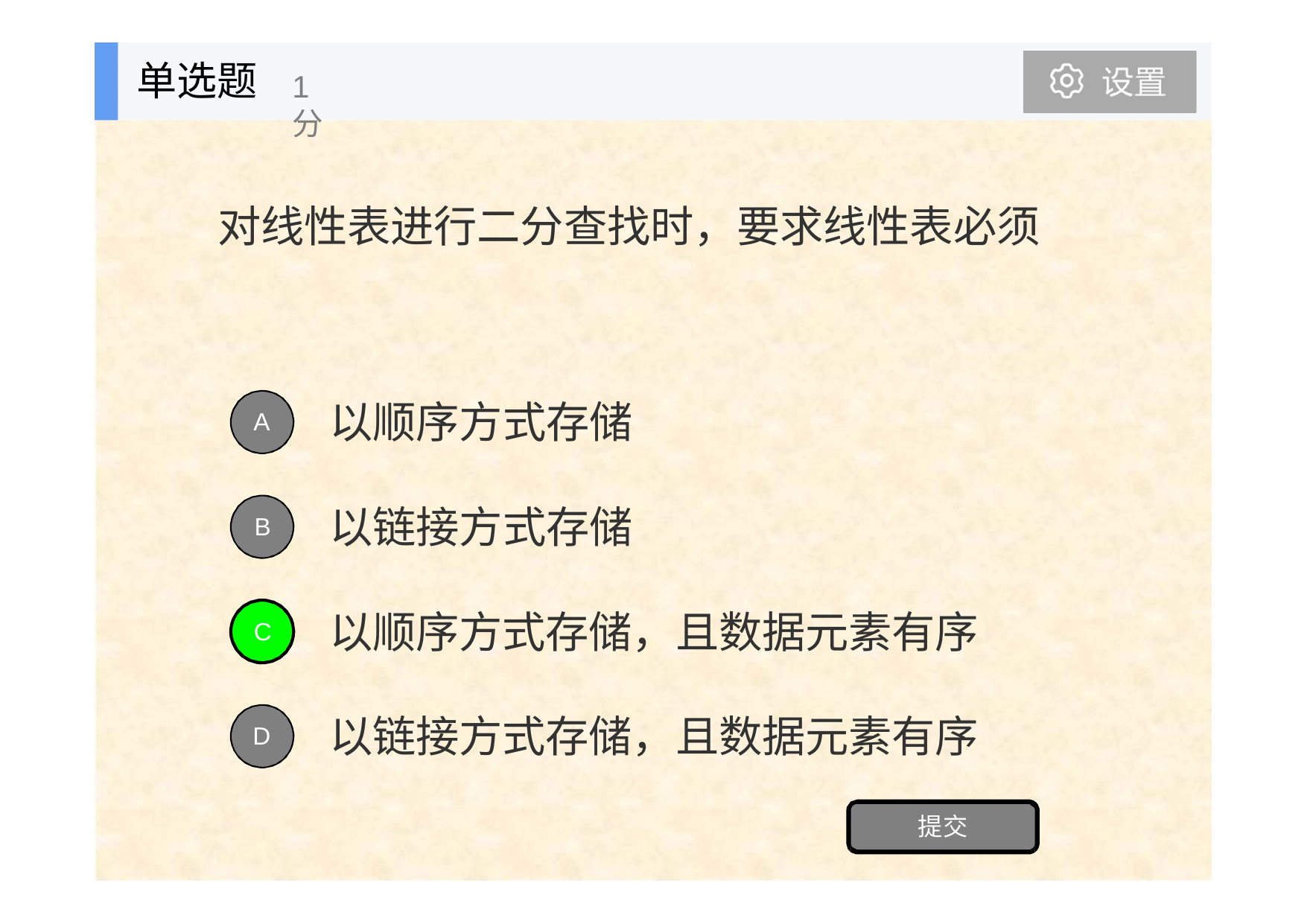

单选题
1分
# 对线性表进行二分查找时，要求线性表必须

以顺序方式存储
A

以链接方式存储
B

以顺序方式存储，且数据元素有序
C

以链接方式存储，且数据元素有序
D

提交